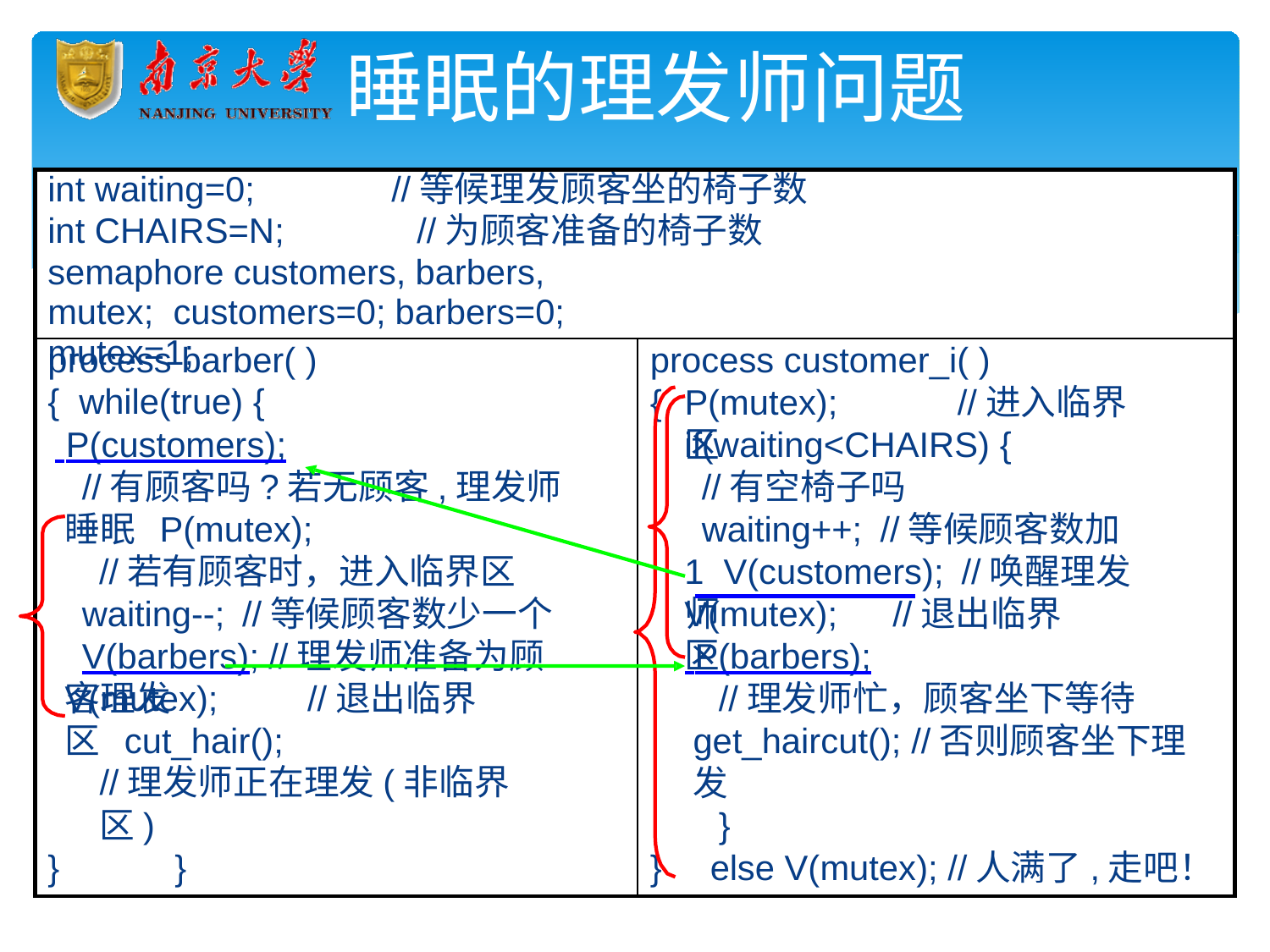

# 睡眠的理发师问题
int waiting=0;
int CHAIRS=N;
//等候理发顾客坐的椅子数
//为顾客准备的椅子数

semaphore customers, barbers, mutex;  customers=0; barbers=0; mutex=1;
process barber( ) {  while(true) {
 P(customers);
//有顾客吗?若无顾客,理发师睡眠  P(mutex);
//若有顾客时，进入临界区 waiting--; //等候顾客数少一个
V(barbers); //理发师准备为顾客理发
process customer_i( ) {

P(mutex);	//进入临界区

if(waiting<CHAIRS) {
//有空椅子吗
waiting++; //等候顾客数加1  V(customers); //唤醒理发师

V(mutex);	//退出临界区

 P(barbers);
//理发师忙，顾客坐下等待 get_haircut(); //否则顾客坐下理发
}
else V(mutex); //人满了,走吧！

V(mutex);	//退出临界区  cut_hair();
//理发师正在理发(非临界区)
}
}
}